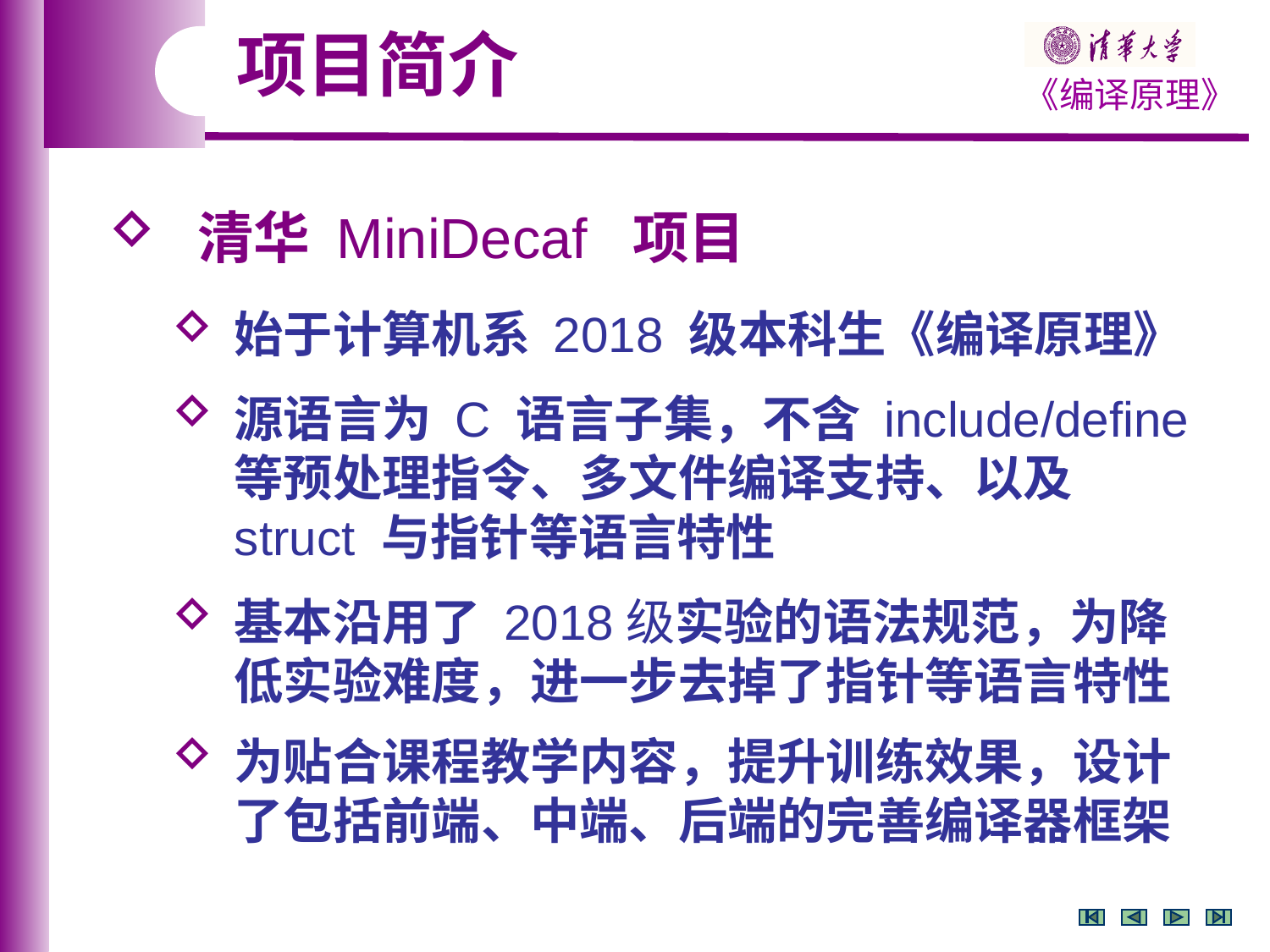

项目简介
  清华 MiniDecaf  项目

始于计算机系 2018 级本科生《编译原理》

源语言为 C 语言子集，不含 include/define 等预处理指令、多文件编译支持、以及 struct 与指针等语言特性

基本沿用了 2018级实验的语法规范，为降低实验难度，进一步去掉了指针等语言特性

为贴合课程教学内容，提升训练效果，设计了包括前端、中端、后端的完善编译器框架